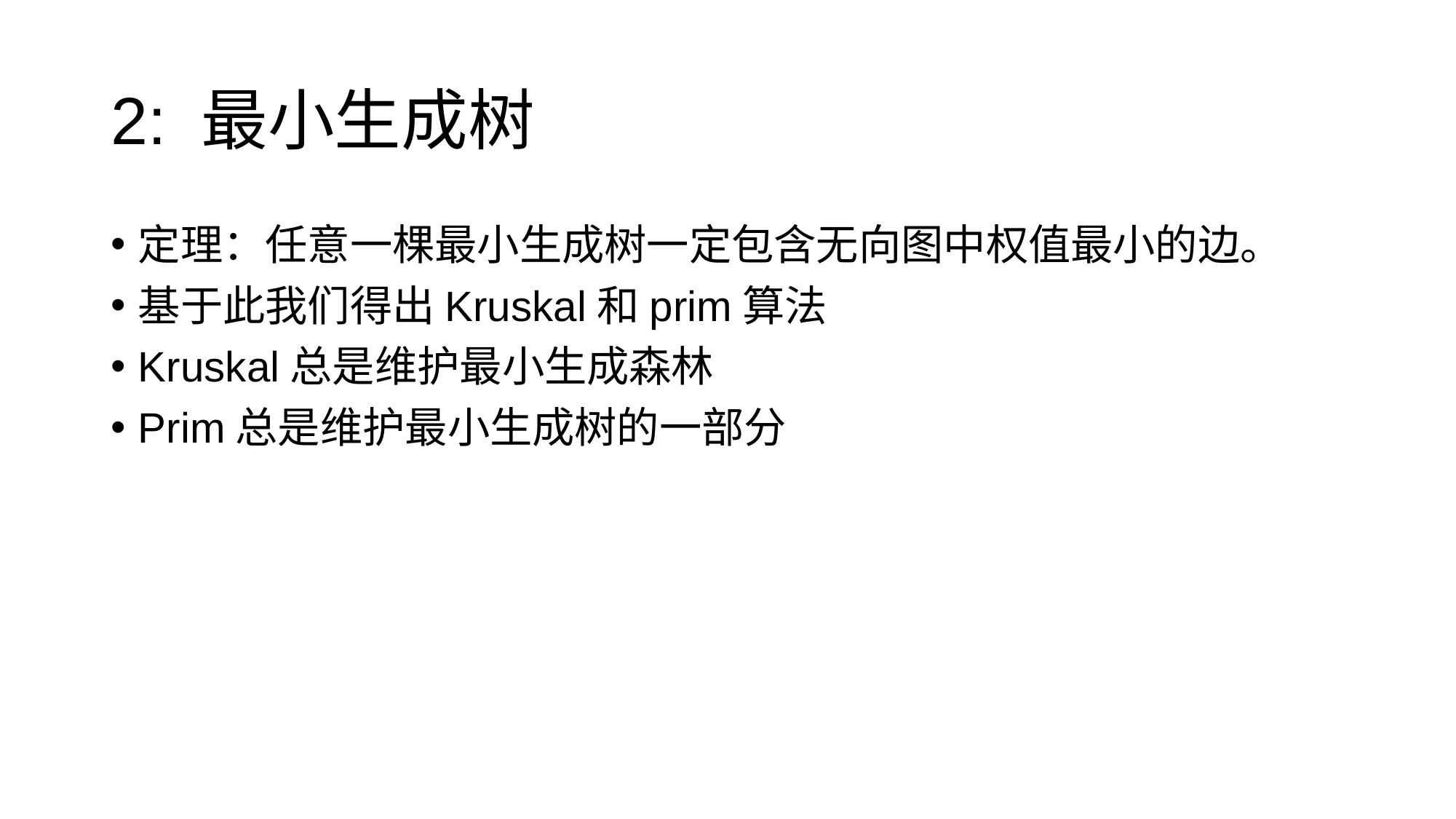

# 2: 最小生成树
定理：任意一棵最小生成树一定包含无向图中权值最小的边。
基于此我们得出Kruskal和prim算法
Kruskal总是维护最小生成森林
Prim总是维护最小生成树的一部分